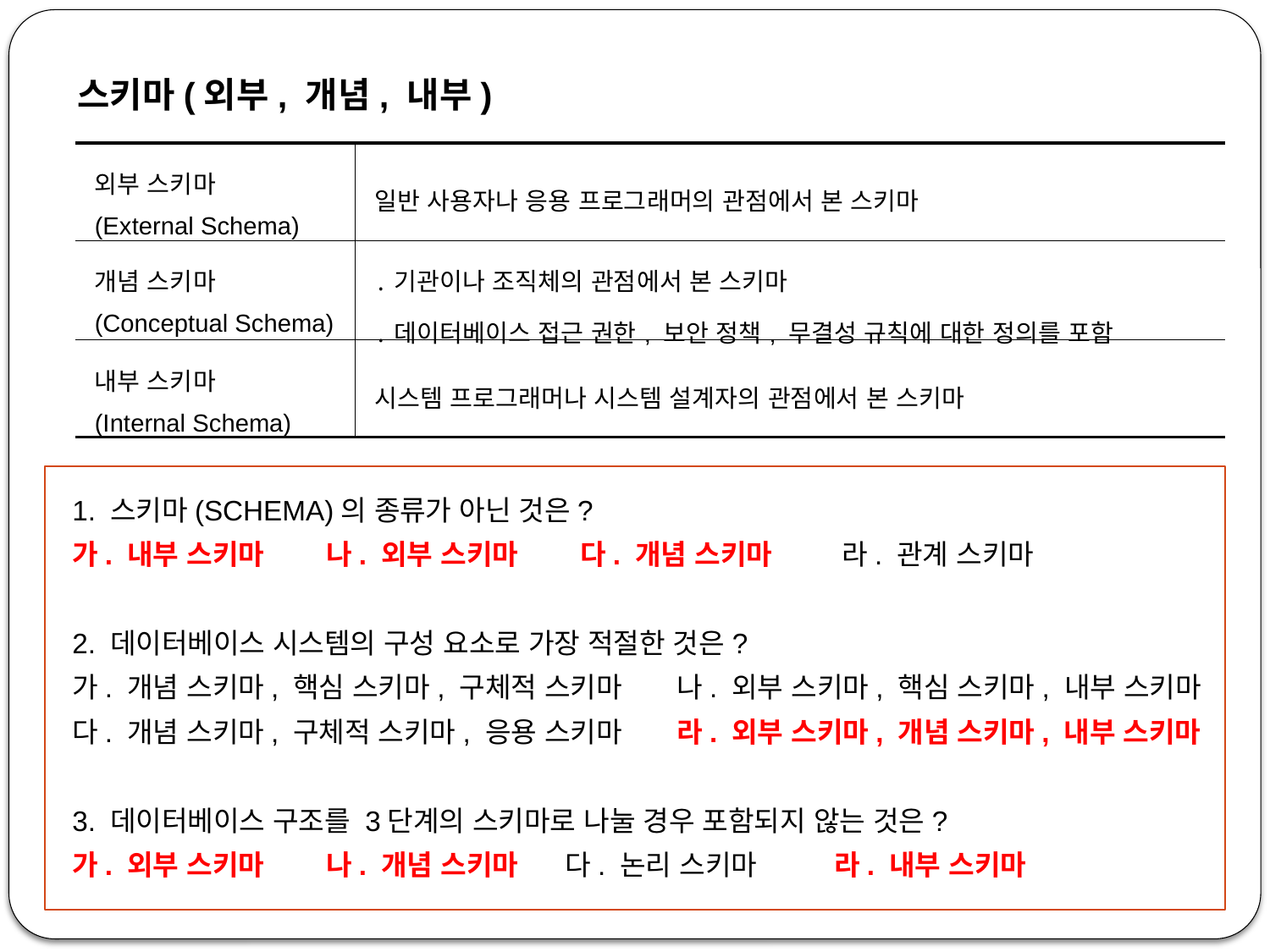

스키마(외부, 개념, 내부)
| 외부 스키마 (External Schema) | 일반 사용자나 응용 프로그래머의 관점에서 본 스키마 |
| --- | --- |
| 개념 스키마 (Conceptual Schema) | ․기관이나 조직체의 관점에서 본 스키마 ․데이터베이스 접근 권한, 보안 정책, 무결성 규칙에 대한 정의를 포함 |
| 내부 스키마 (Internal Schema) | 시스템 프로그래머나 시스템 설계자의 관점에서 본 스키마 |

1. 스키마(SCHEMA)의 종류가 아닌 것은?
가. 내부 스키마 	나. 외부 스키마	다. 개념 스키마	 라. 관계 스키마

2. 데이터베이스 시스템의 구성 요소로 가장 적절한 것은?
가. 개념 스키마, 핵심 스키마, 구체적 스키마       나. 외부 스키마, 핵심 스키마, 내부 스키마
다. 개념 스키마, 구체적 스키마, 응용 스키마       라. 외부 스키마, 개념 스키마, 내부 스키마

3. 데이터베이스 구조를 3단계의 스키마로 나눌 경우 포함되지 않는 것은?
가. 외부 스키마	나. 개념 스키마      다. 논리 스키마	라. 내부 스키마